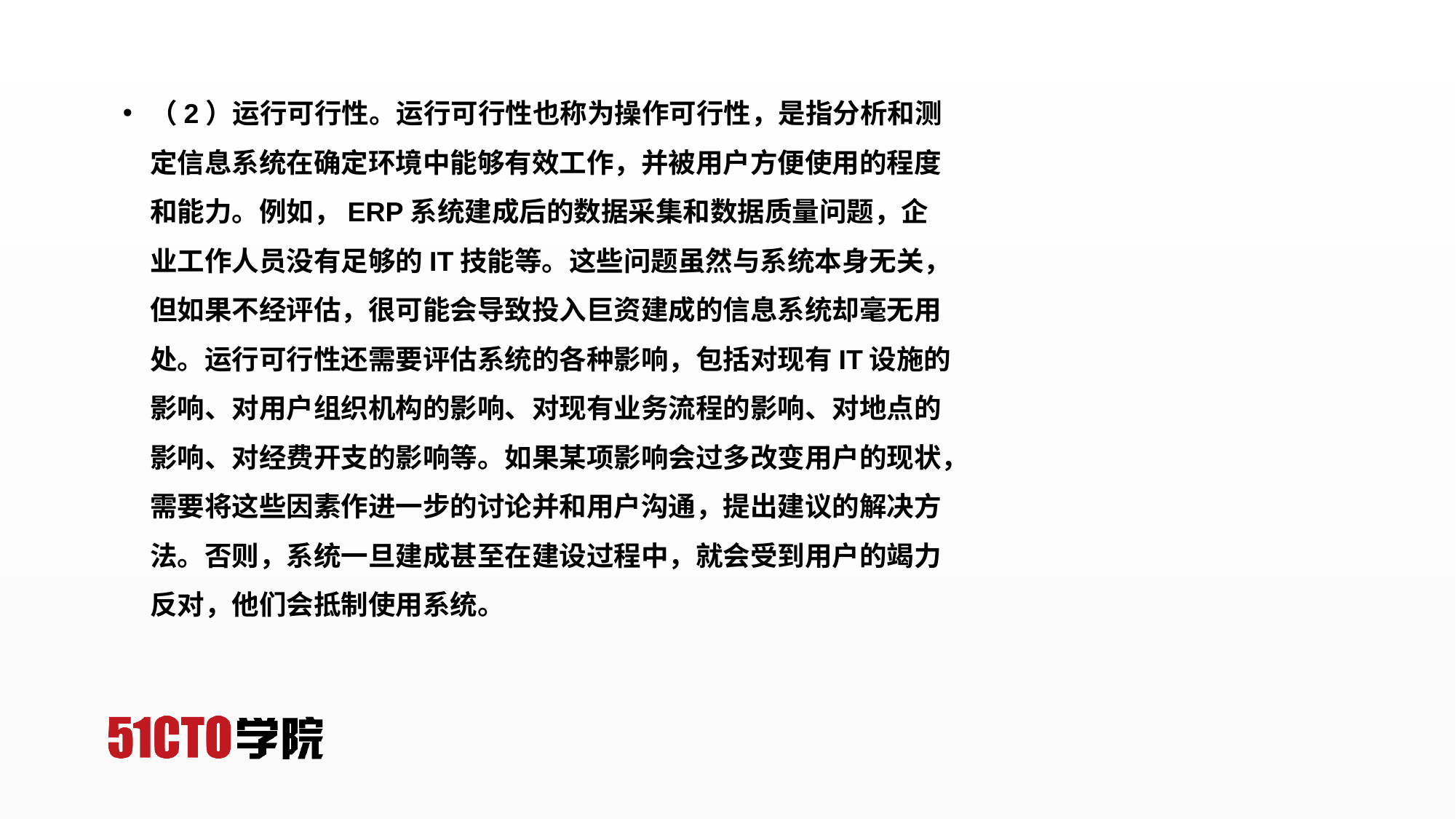

（2）运行可行性。运行可行性也称为操作可行性，是指分析和测定信息系统在确定环境中能够有效工作，并被用户方便使用的程度和能力。例如，ERP系统建成后的数据采集和数据质量问题，企业工作人员没有足够的IT技能等。这些问题虽然与系统本身无关，但如果不经评估，很可能会导致投入巨资建成的信息系统却毫无用处。运行可行性还需要评估系统的各种影响，包括对现有IT设施的影响、对用户组织机构的影响、对现有业务流程的影响、对地点的影响、对经费开支的影响等。如果某项影响会过多改变用户的现状，需要将这些因素作进一步的讨论并和用户沟通，提出建议的解决方法。否则，系统一旦建成甚至在建设过程中，就会受到用户的竭力反对，他们会抵制使用系统。